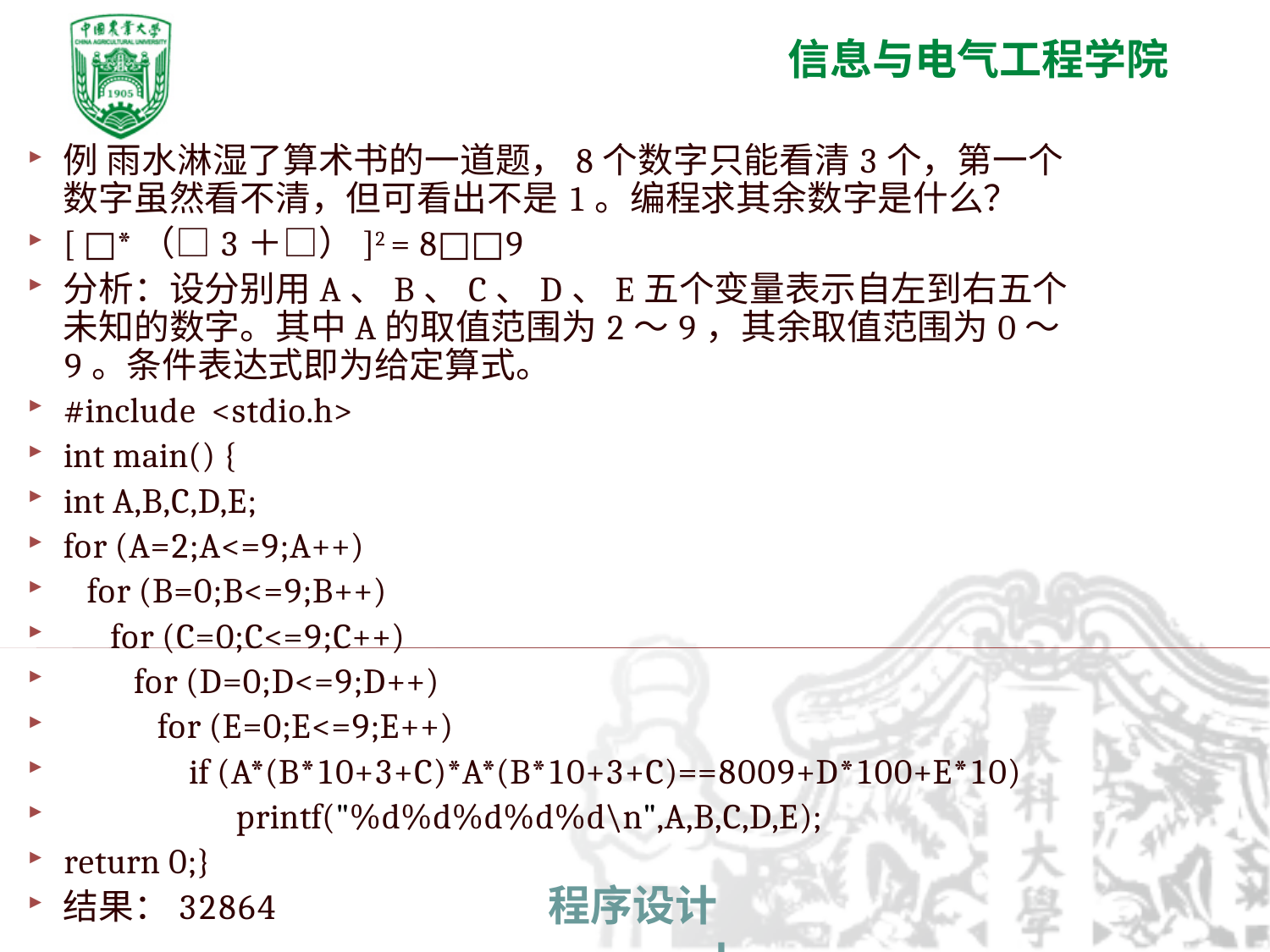

例 雨水淋湿了算术书的一道题，8个数字只能看清3个，第一个数字虽然看不清，但可看出不是1。编程求其余数字是什么？
[ □*（□3＋□）]2 = 8□□9
分析：设分别用A、B、C、D、E五个变量表示自左到右五个未知的数字。其中A的取值范围为2～9，其余取值范围为0～9。条件表达式即为给定算式。
#include  <stdio.h>
int main() {
int A,B,C,D,E;
for (A=2;A<=9;A++)
   for (B=0;B<=9;B++)
      for (C=0;C<=9;C++)
         for (D=0;D<=9;D++)
            for (E=0;E<=9;E++)
                if (A*(B*10+3+C)*A*(B*10+3+C)==8009+D*100+E*10)
                      printf("%d%d%d%d%d\n",A,B,C,D,E);
return 0;}
结果：32864